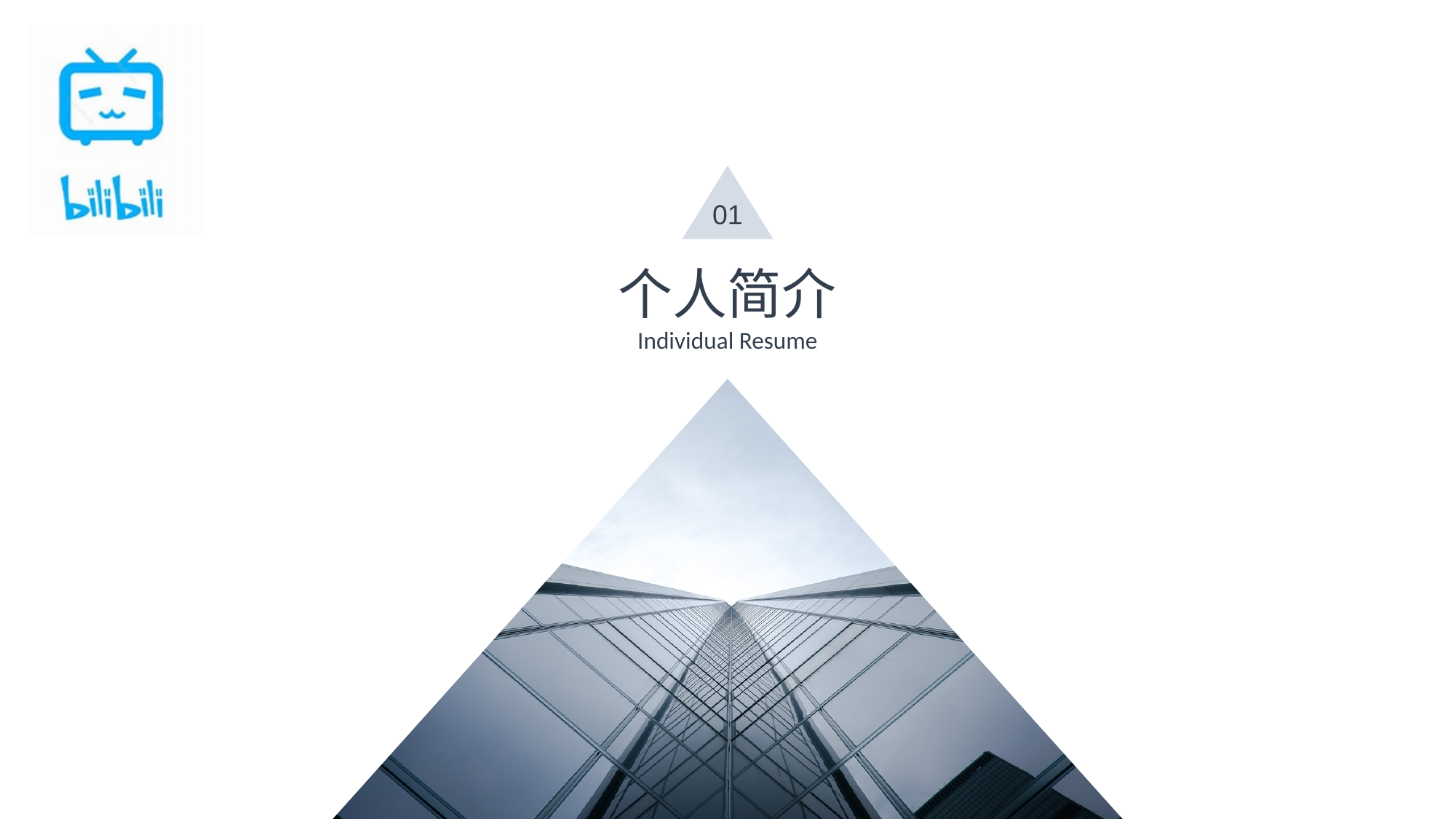

Logo
请输入公司名称
The company name

01
个人简介
Individual Resume